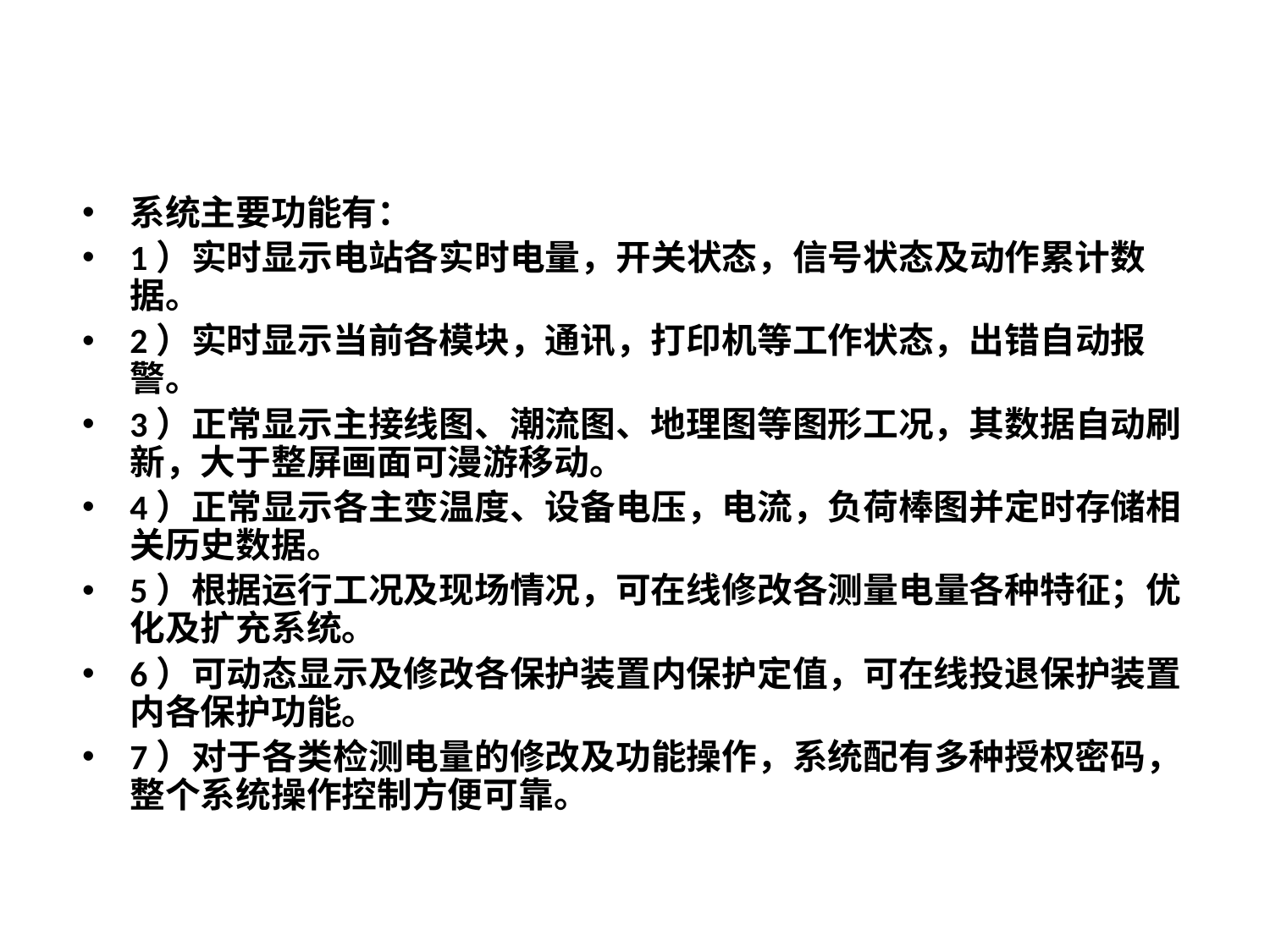

系统主要功能有：
1）实时显示电站各实时电量，开关状态，信号状态及动作累计数据。
2）实时显示当前各模块，通讯，打印机等工作状态，出错自动报警。
3）正常显示主接线图、潮流图、地理图等图形工况，其数据自动刷新，大于整屏画面可漫游移动。
4）正常显示各主变温度、设备电压，电流，负荷棒图并定时存储相关历史数据。
5）根据运行工况及现场情况，可在线修改各测量电量各种特征；优化及扩充系统。
6）可动态显示及修改各保护装置内保护定值，可在线投退保护装置内各保护功能。
7）对于各类检测电量的修改及功能操作，系统配有多种授权密码，整个系统操作控制方便可靠。